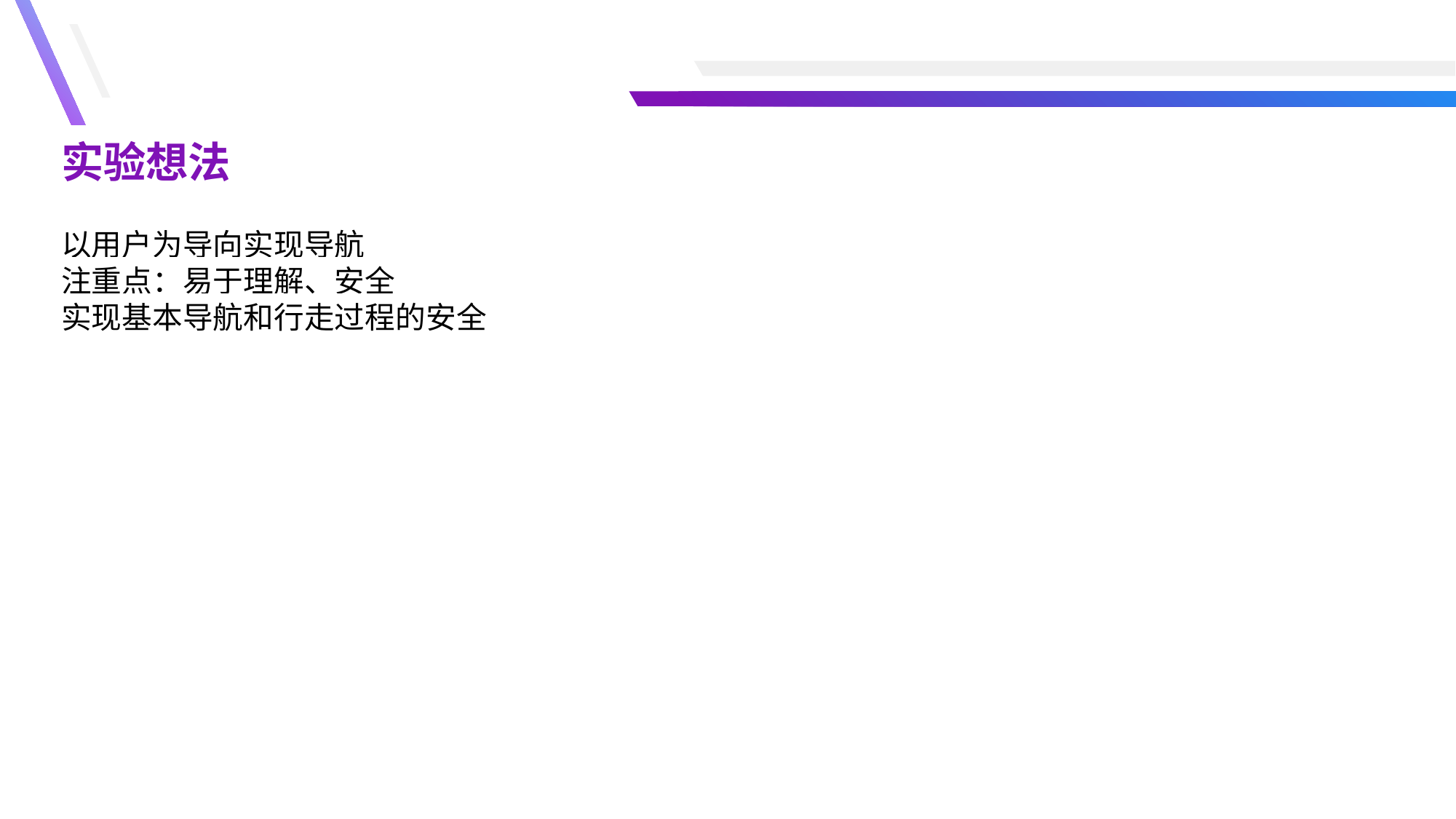

实验想法
以用户为导向实现导航
注重点：易于理解、安全
实现基本导航和行走过程的安全